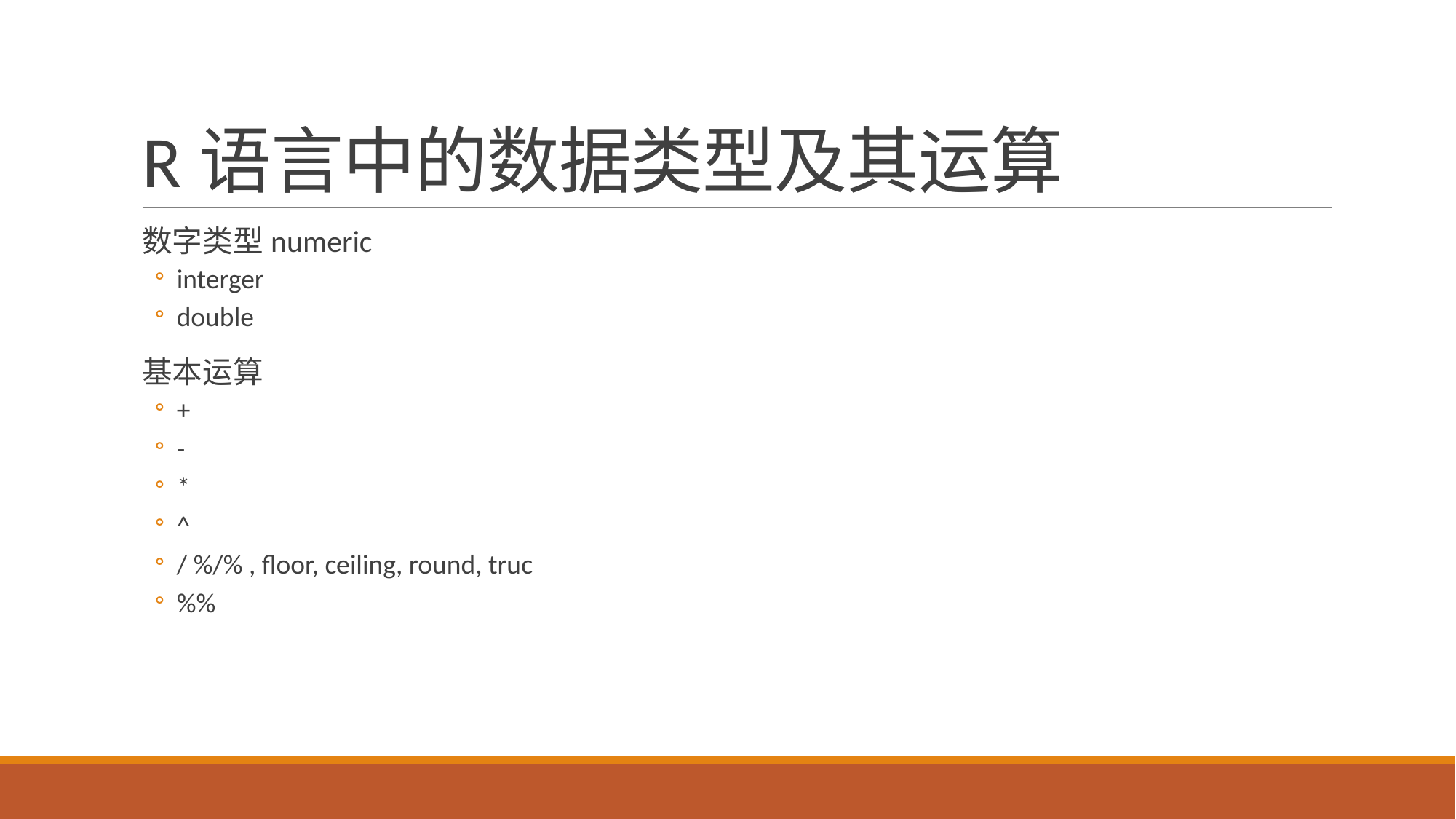

# R语言中的数据类型及其运算
数字类型numeric
interger
double
基本运算
+
-
*
^
/ %/% , floor, ceiling, round, truc
%%